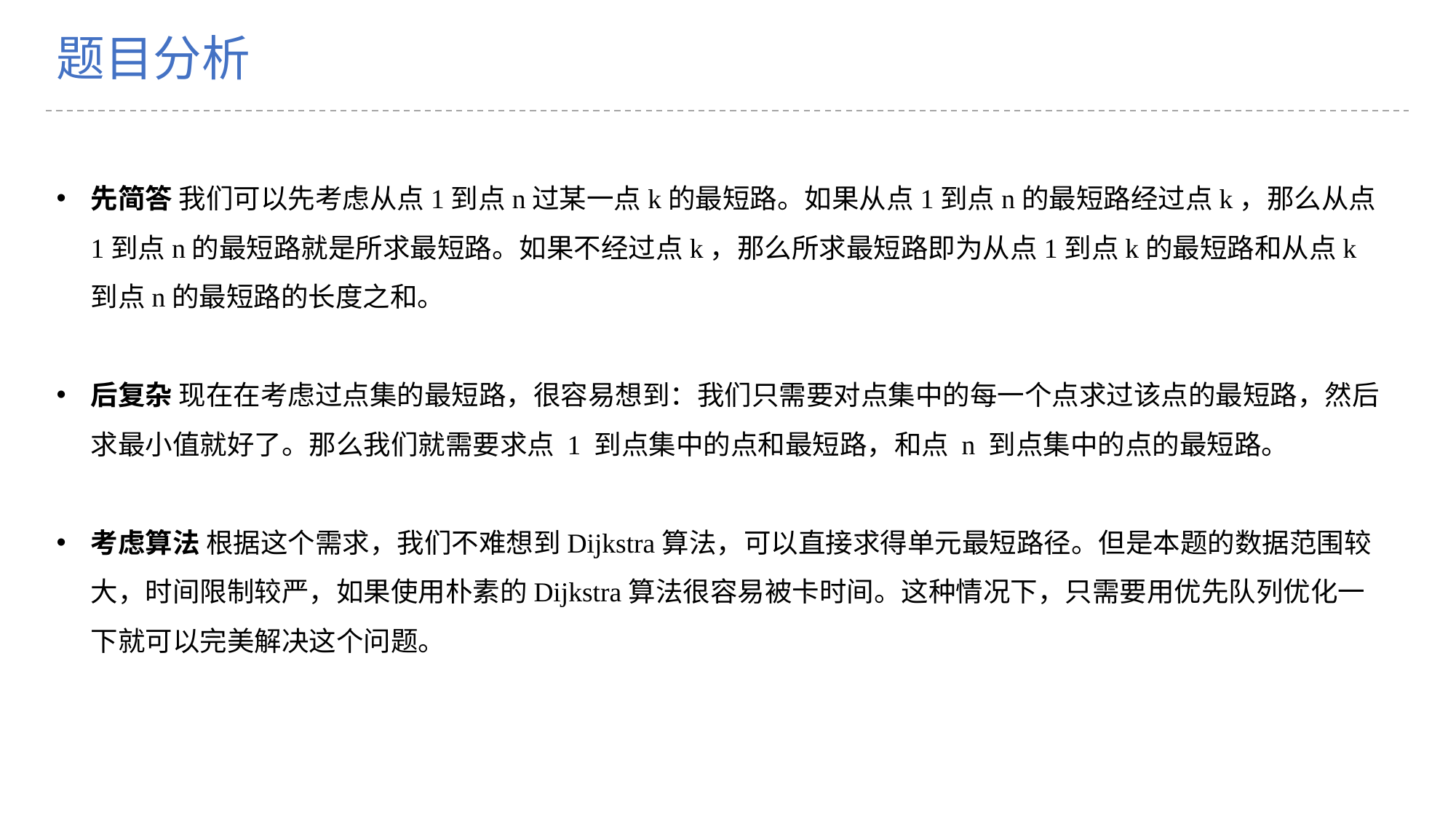

C

题目分析
先简答 我们可以先考虑从点1到点n过某一点k的最短路。如果从点1到点n的最短路经过点k，那么从点1到点n的最短路就是所求最短路。如果不经过点k，那么所求最短路即为从点1到点k的最短路和从点k到点n的最短路的长度之和。

后复杂 现在在考虑过点集的最短路，很容易想到：我们只需要对点集中的每一个点求过该点的最短路，然后求最小值就好了。那么我们就需要求点 1 到点集中的点和最短路，和点 n 到点集中的点的最短路。

考虑算法 根据这个需求，我们不难想到Dijkstra算法，可以直接求得单元最短路径。但是本题的数据范围较大，时间限制较严，如果使用朴素的Dijkstra算法很容易被卡时间。这种情况下，只需要用优先队列优化一下就可以完美解决这个问题。